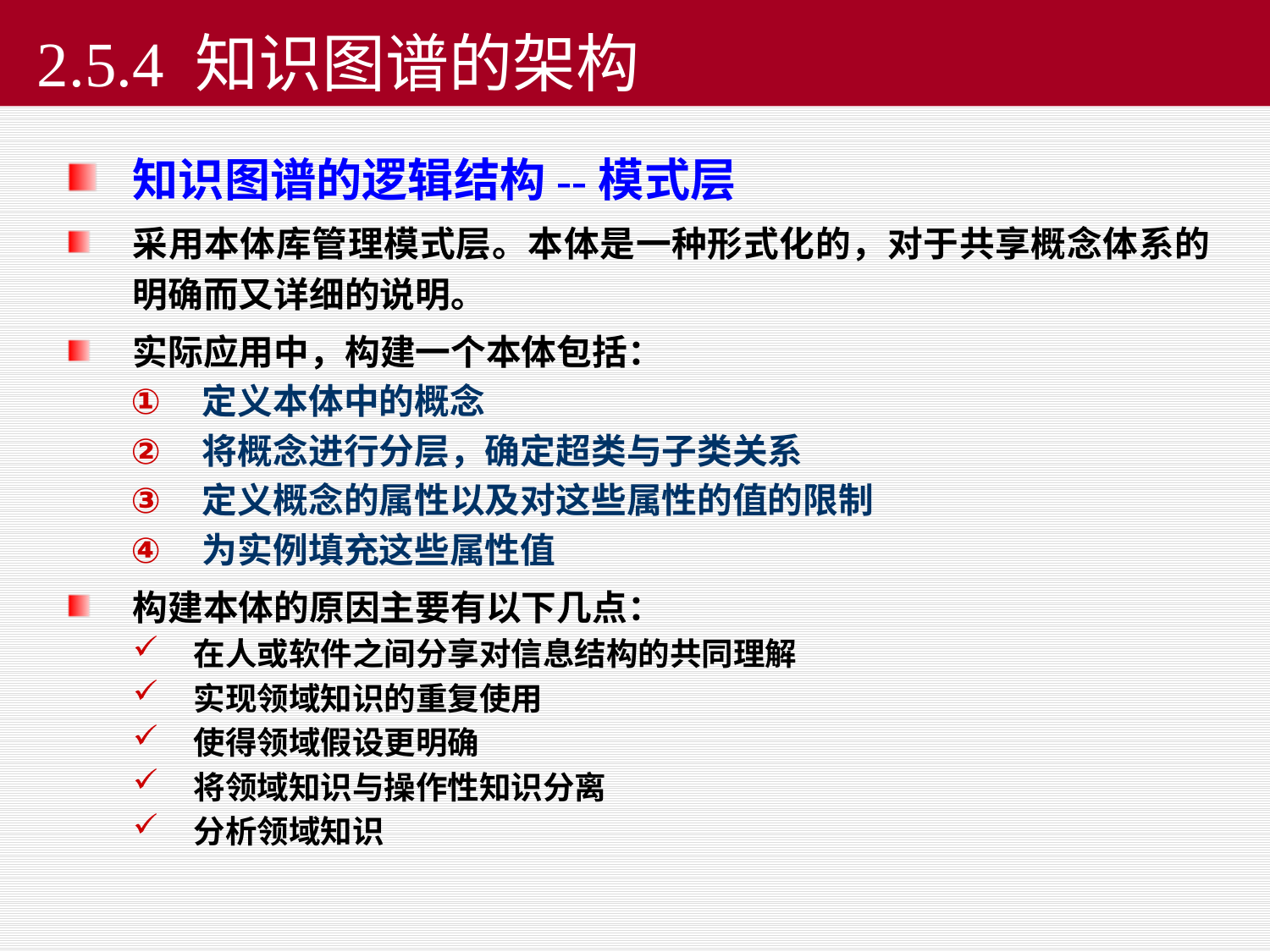

# 2.5.4 知识图谱的架构
知识图谱的逻辑结构--模式层
采用本体库管理模式层。本体是一种形式化的，对于共享概念体系的明确而又详细的说明。
实际应用中，构建一个本体包括：
定义本体中的概念
将概念进行分层，确定超类与子类关系
定义概念的属性以及对这些属性的值的限制
为实例填充这些属性值
构建本体的原因主要有以下几点：
在人或软件之间分享对信息结构的共同理解
实现领域知识的重复使用
使得领域假设更明确
将领域知识与操作性知识分离
分析领域知识

73